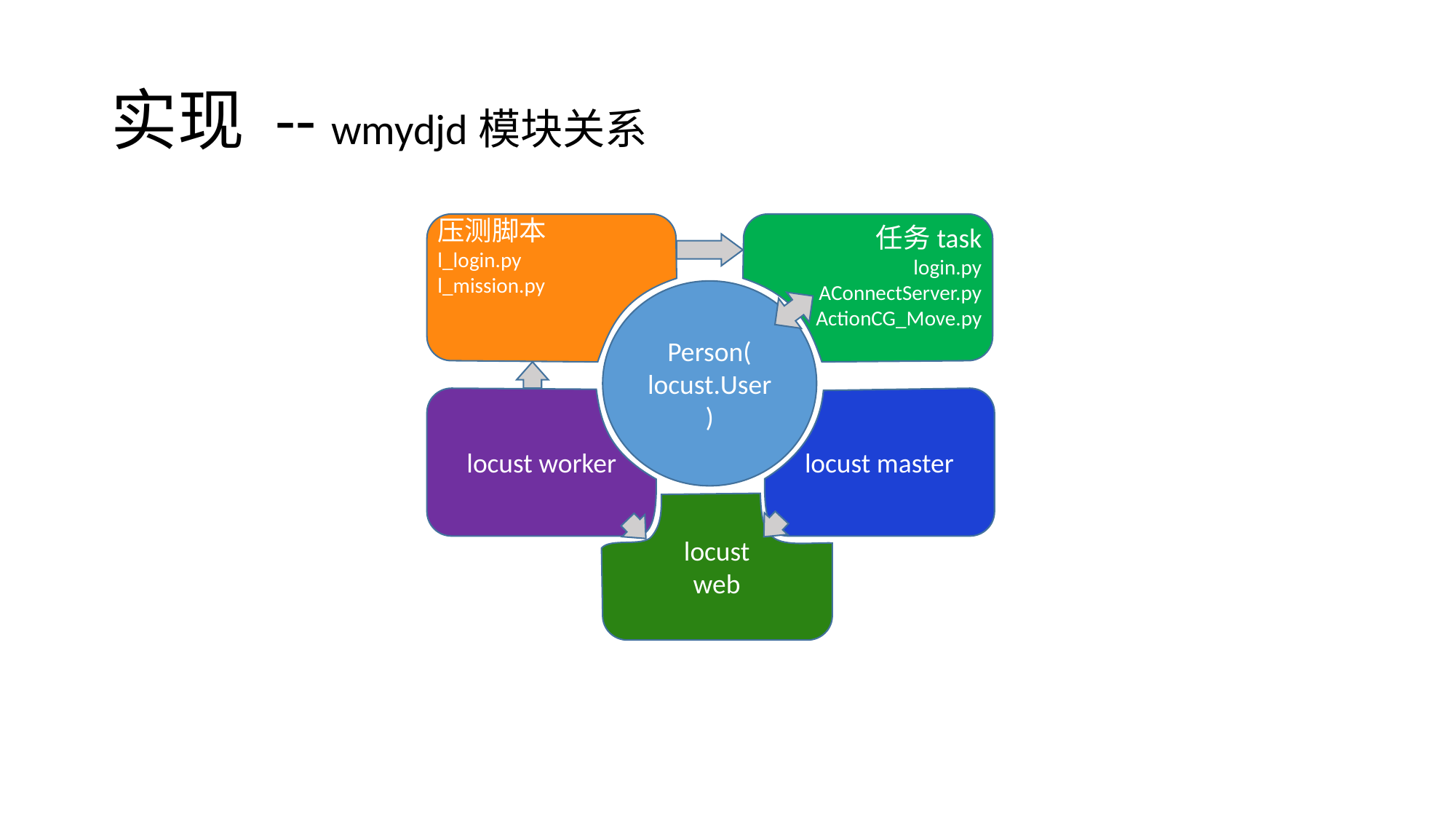

# 实现 -- wmydjd模块关系
压测脚本
l_login.py
l_mission.py

任务task
login.py
AConnectServer.py
ActionCG_Move.py

Person(
locust.User)
locust worker
locust master
locust
web